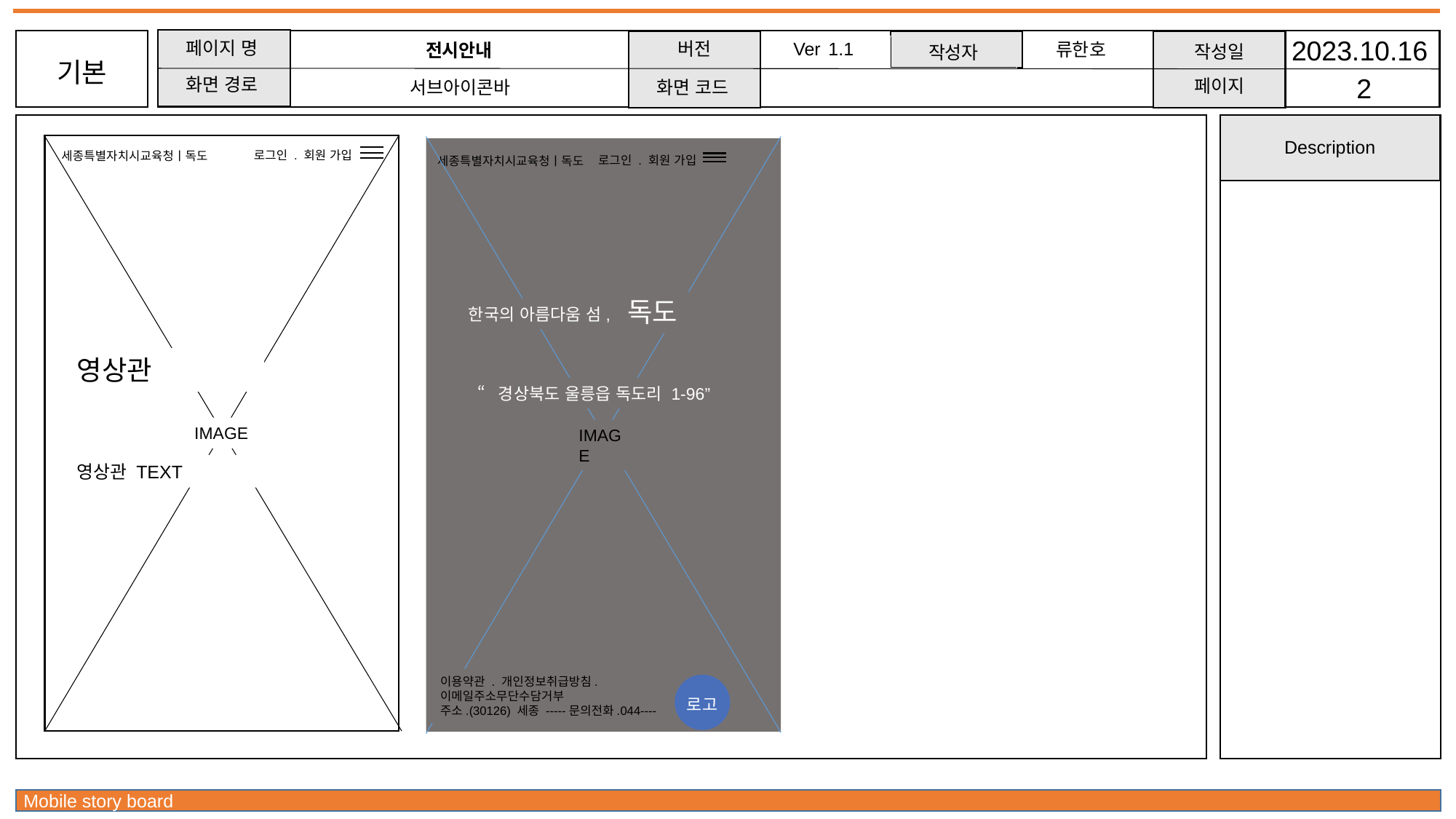

Ver 1.1
2023.10.16

페이지 명

버전
류한호
전시안내
작성일
작성자
기본
2
화면 경로
페이지
서브아이콘바
화면 코드

Description

로그인 . 회원 가입
세종특별자치시교육청ㅣ독도
로그인 . 회원 가입
세종특별자치시교육청ㅣ독도
독도
한국의 아름다움 섬,
영상관
“경상북도 울릉읍 독도리 1-96”
IMAGE
IMAGE
영상관 TEXT
이용약관 . 개인정보취급방침.이메일주소무단수담거부
주소.(30126) 세종 -----문의전화.044----

로고
Mobile story board